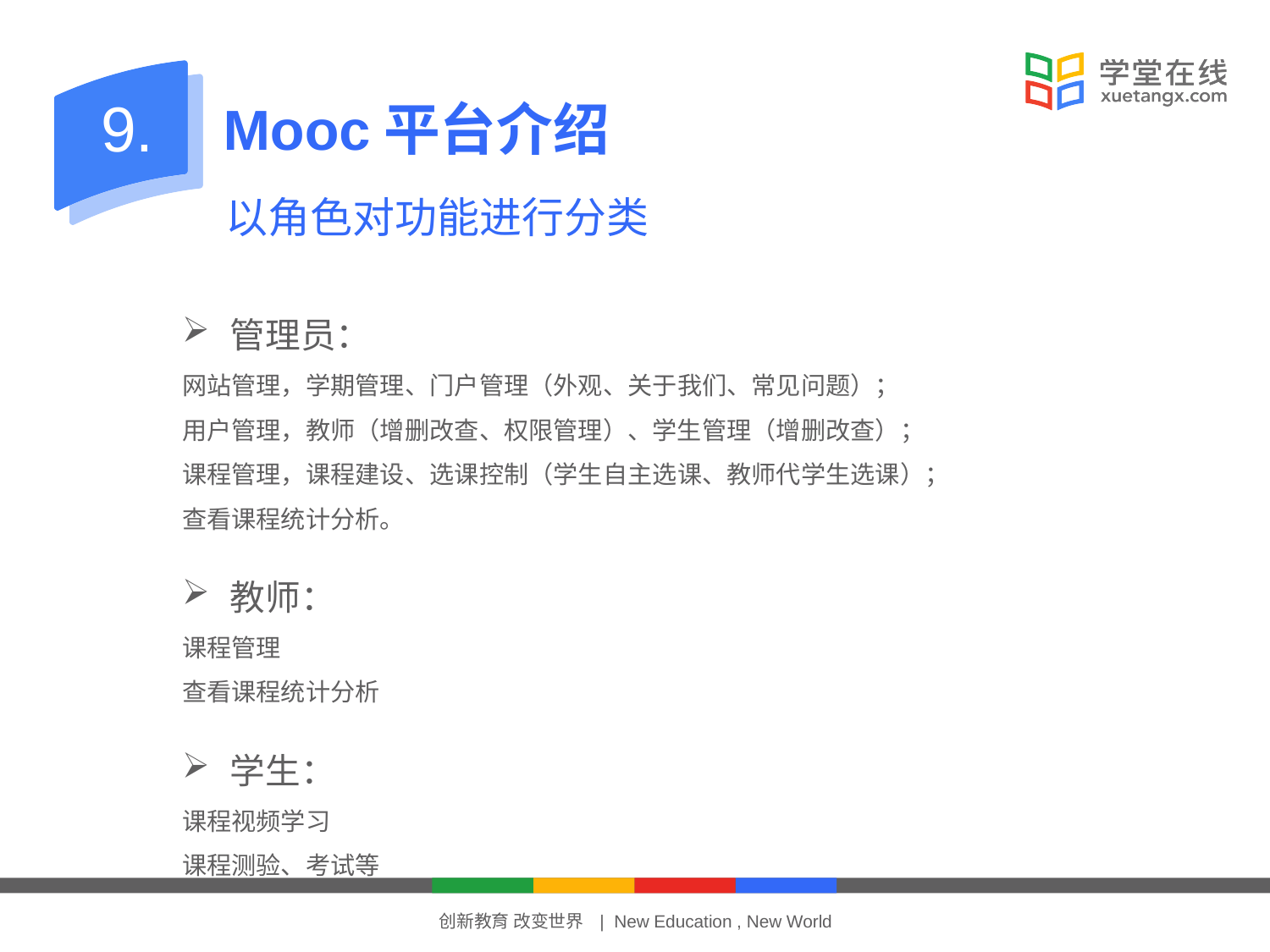

9.
Mooc平台介绍
以角色对功能进行分类
管理员：
网站管理，学期管理、门户管理（外观、关于我们、常见问题）；
用户管理，教师（增删改查、权限管理）、学生管理（增删改查）；
课程管理，课程建设、选课控制（学生自主选课、教师代学生选课）；
查看课程统计分析。
教师：
课程管理
查看课程统计分析
学生：
课程视频学习
课程测验、考试等